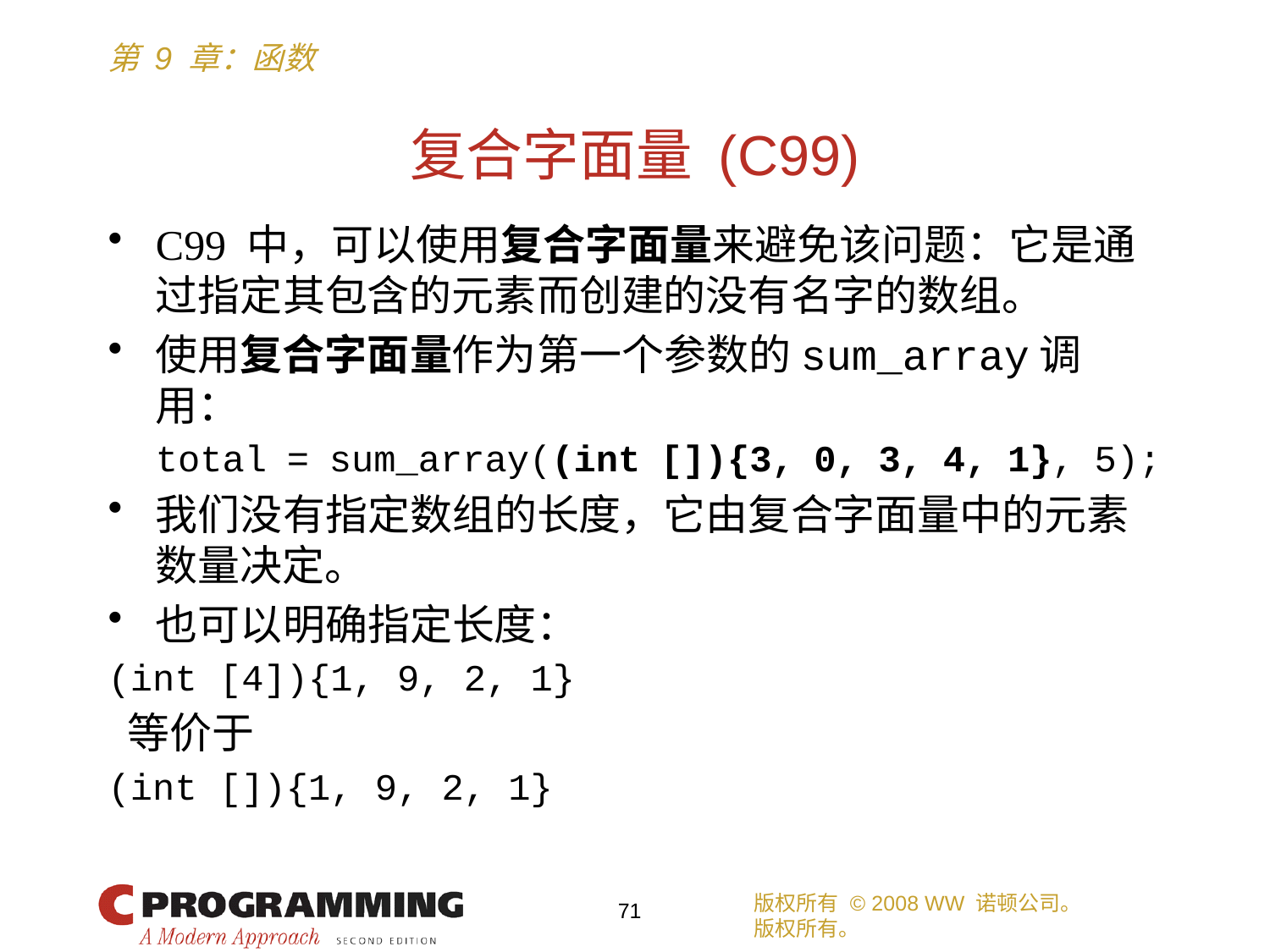

# 复合字面量 (C99)
C99 中，可以使用复合字面量来避免该问题：它是通过指定其包含的元素而创建的没有名字的数组。
使用复合字面量作为第一个参数的sum_array调用：
	total = sum_array((int []){3, 0, 3, 4, 1}, 5);
我们没有指定数组的长度，它由复合字面量中的元素数量决定。
也可以明确指定长度：
(int [4]){1, 9, 2, 1}
 等价于
(int []){1, 9, 2, 1}
版权所有 © 2008 WW 诺顿公司。
版权所有。
71